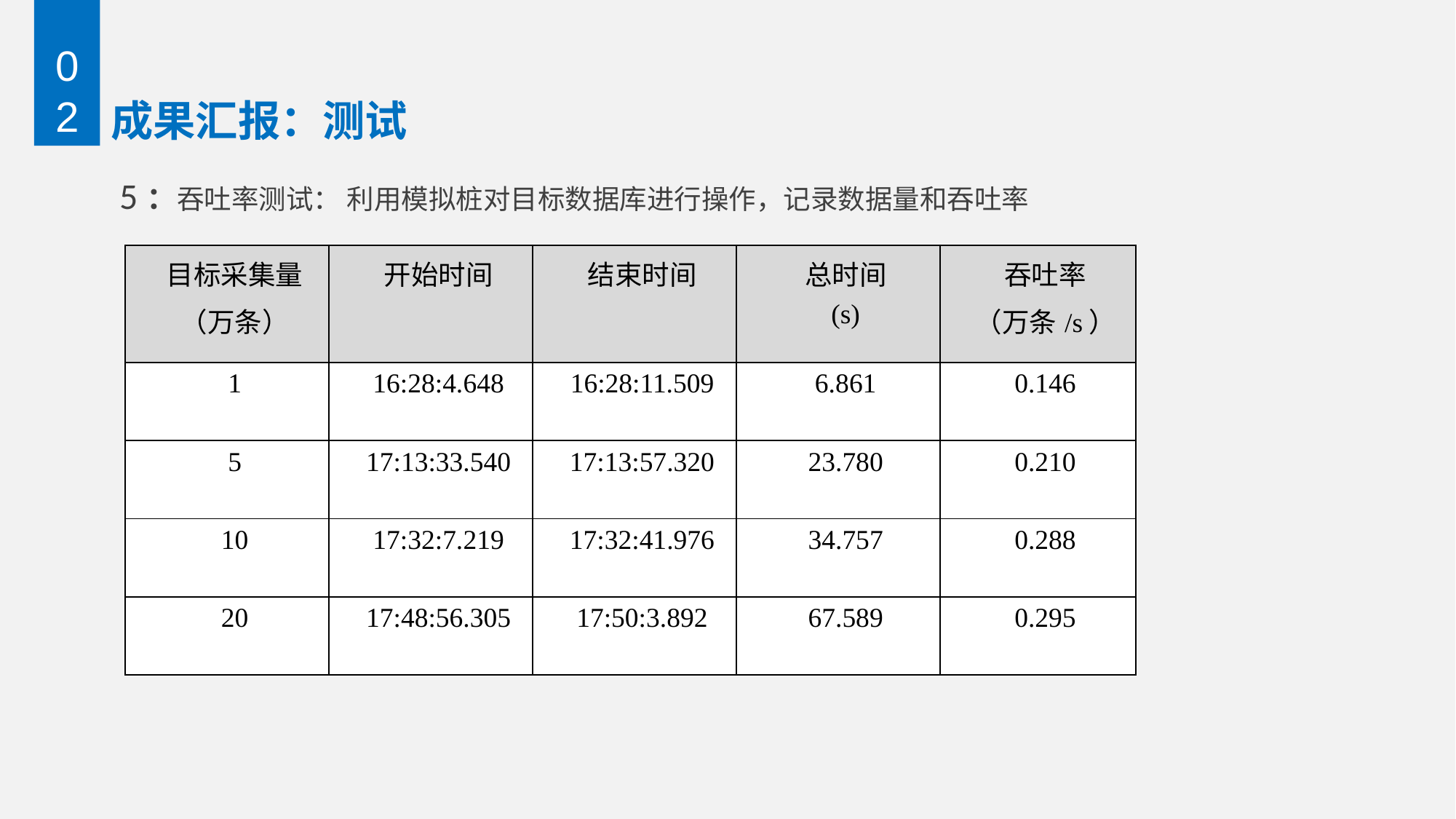

02
# 成果汇报：测试
5：吞吐率测试： 利用模拟桩对目标数据库进行操作，记录数据量和吞吐率

| 目标采集量 （万条） | 开始时间 | 结束时间 | 总时间 (s) | 吞吐率 （万条/s） |
| --- | --- | --- | --- | --- |
| 1 | 16:28:4.648 | 16:28:11.509 | 6.861 | 0.146 |
| 5 | 17:13:33.540 | 17:13:57.320 | 23.780 | 0.210 |
| 10 | 17:32:7.219 | 17:32:41.976 | 34.757 | 0.288 |
| 20 | 17:48:56.305 | 17:50:3.892 | 67.589 | 0.295 |